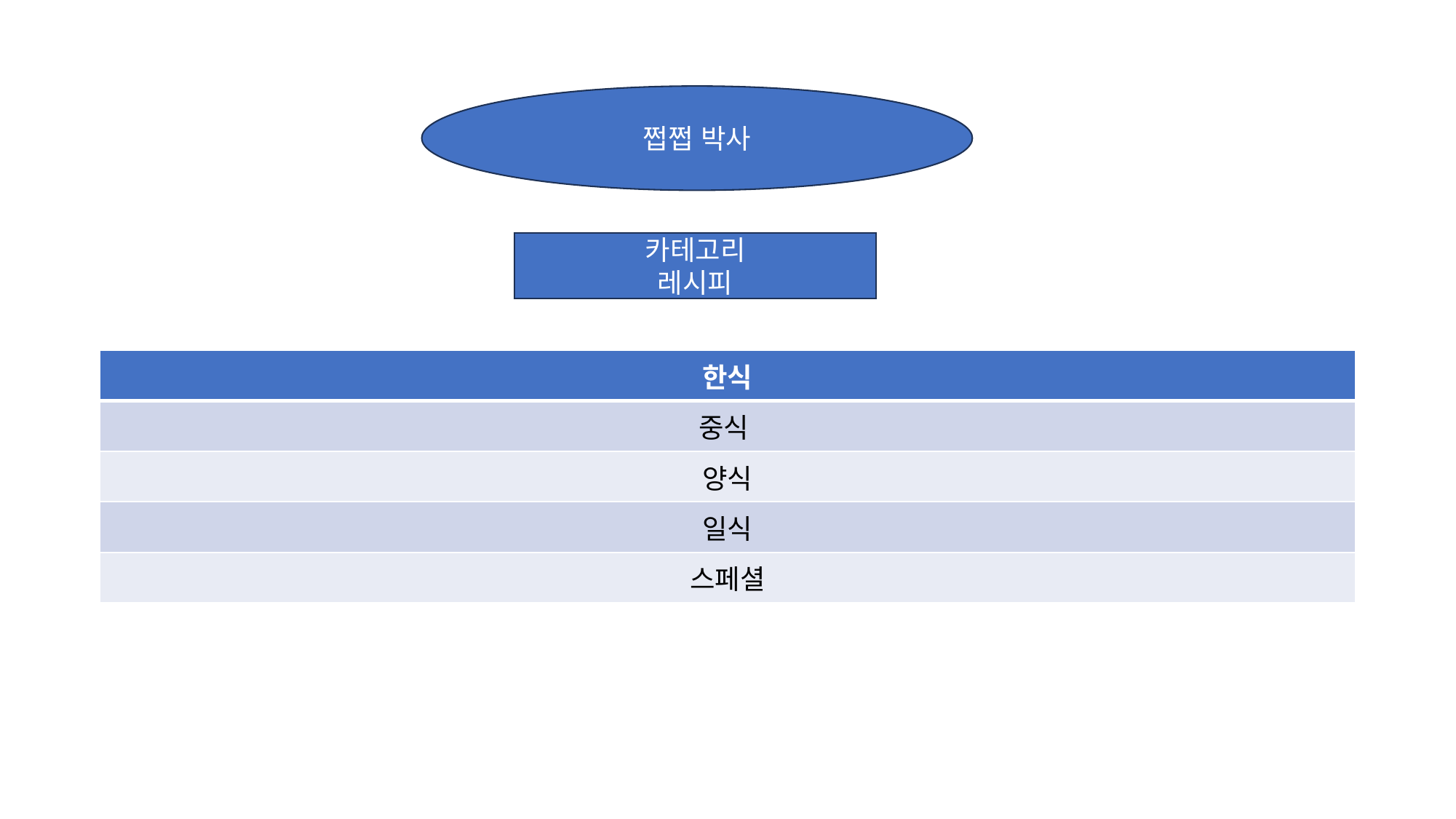

#
쩝쩝 박사
카테고리
레시피
| 한식 |
| --- |
| 중식 |
| 양식 |
| 일식 |
| 스페셜 |